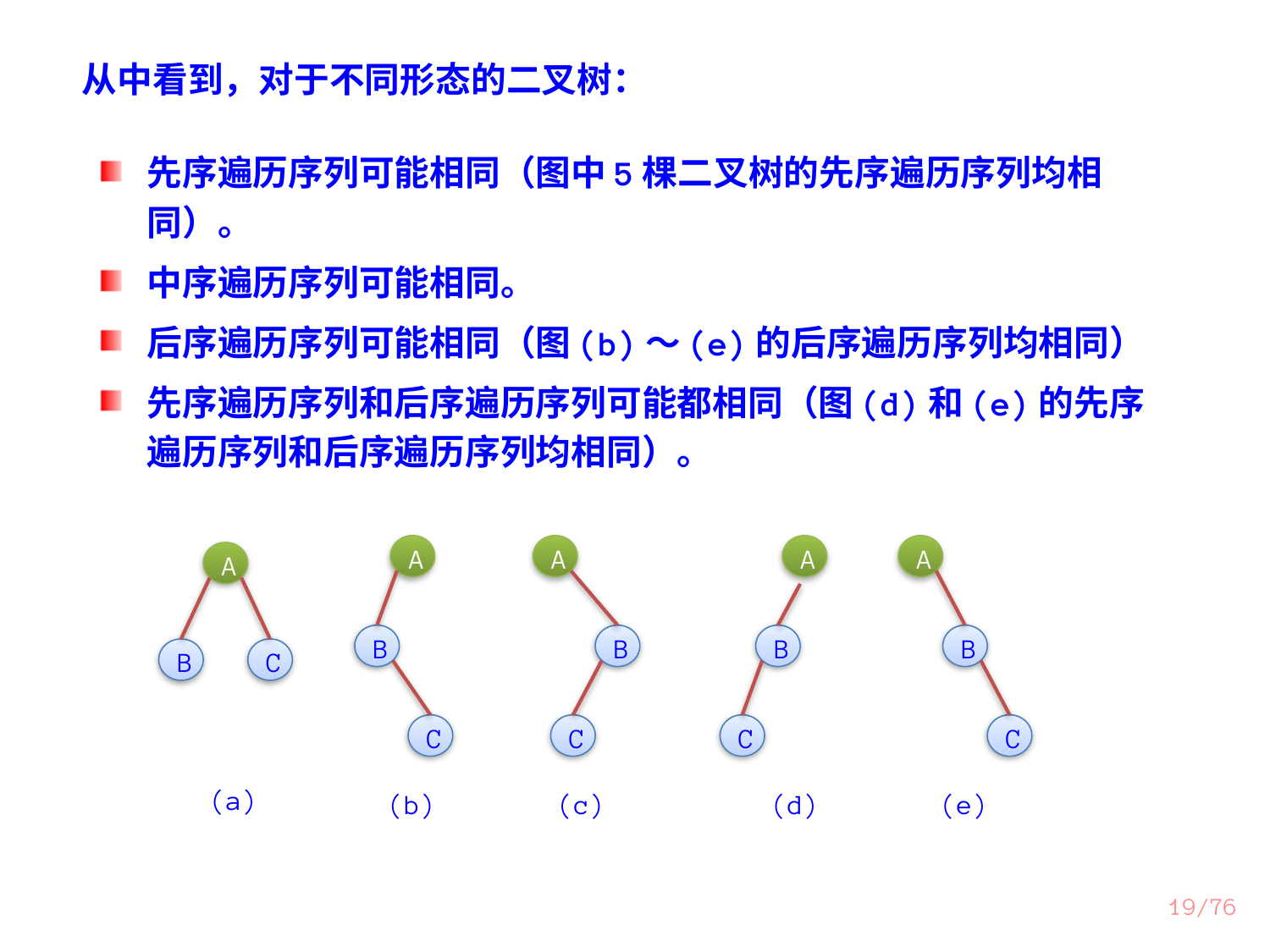

从中看到，对于不同形态的二叉树：
先序遍历序列可能相同（图中5棵二叉树的先序遍历序列均相同）。
中序遍历序列可能相同。
后序遍历序列可能相同（图(b)～(e)的后序遍历序列均相同）
先序遍历序列和后序遍历序列可能都相同（图(d)和(e)的先序遍历序列和后序遍历序列均相同）。
A
A
A
A
A
B
B
B
B
B
C
C
C
C
C
(a)
(b)
(c)
(d)
(e)
19/76